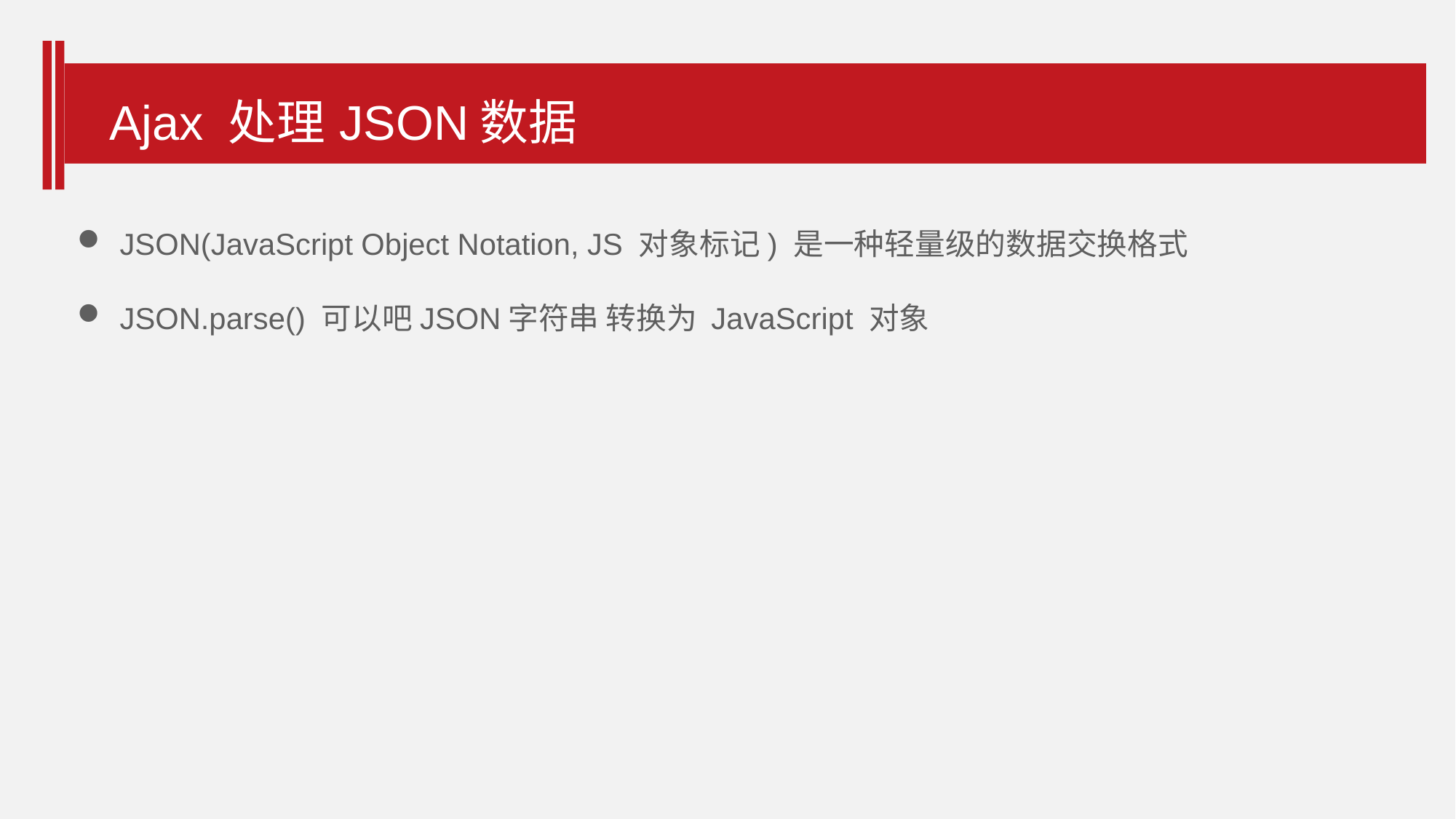

Ajax 处理JSON数据
 JSON(JavaScript Object Notation, JS 对象标记) 是一种轻量级的数据交换格式
 JSON.parse() 可以吧JSON字符串 转换为 JavaScript 对象